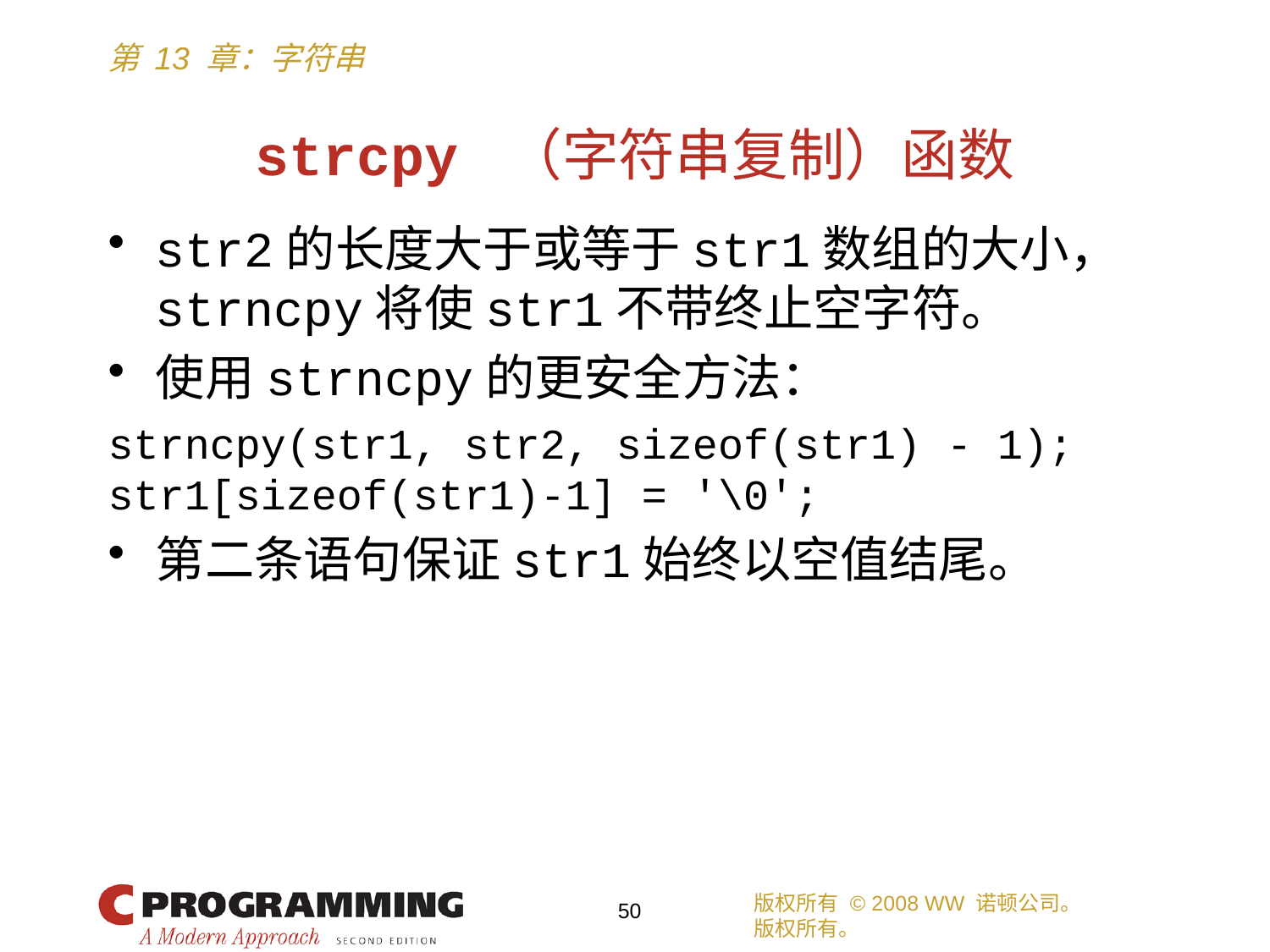

# strcpy （字符串复制）函数
str2的长度大于或等于str1数组的大小， strncpy将使str1不带终止空字符。
使用strncpy的更安全方法：
strncpy(str1, str2, sizeof(str1) - 1);
str1[sizeof(str1)-1] = '\0';
第二条语句保证str1始终以空值结尾。
版权所有 © 2008 WW 诺顿公司。
版权所有。
50